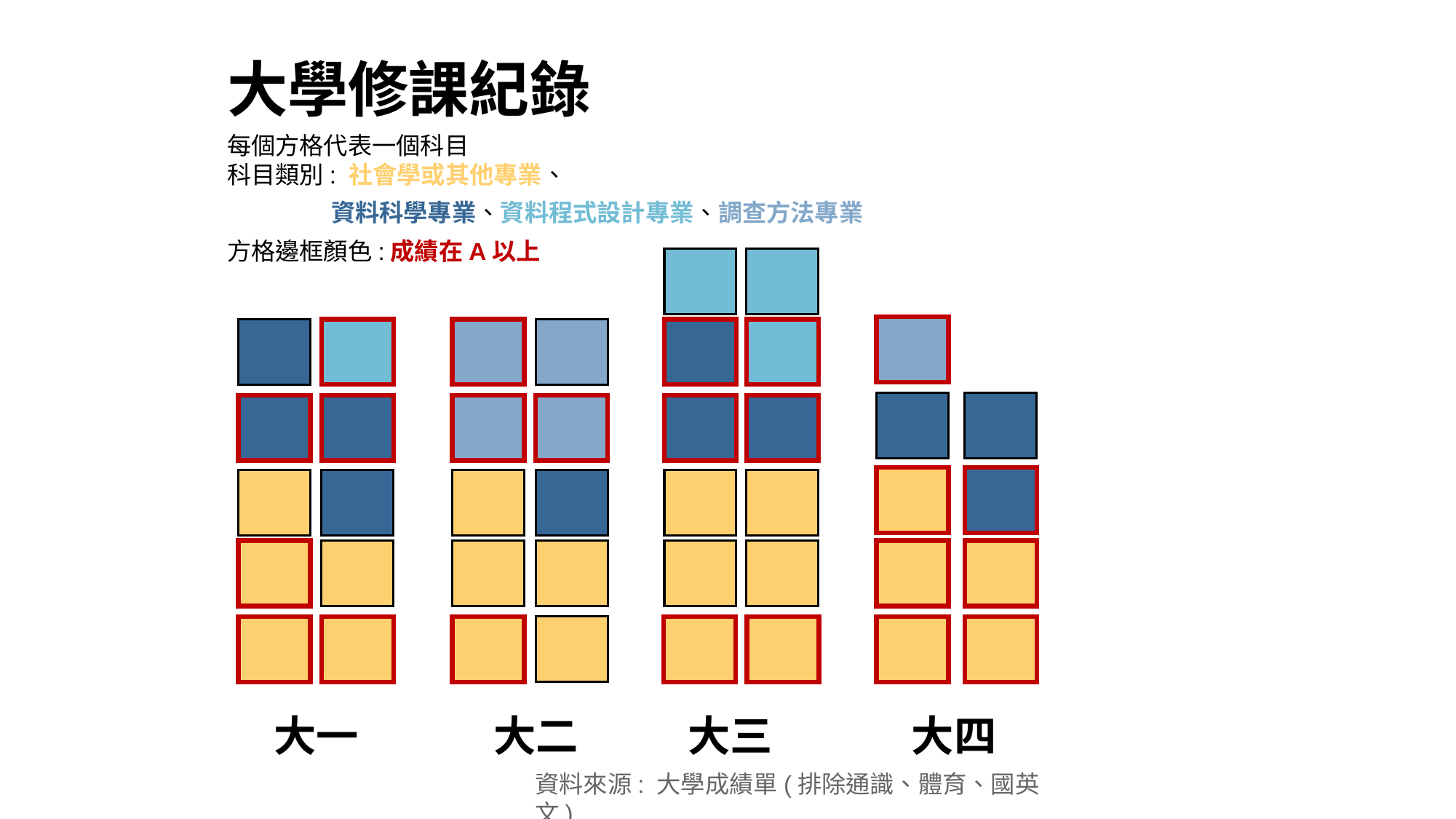

大學修課紀錄
每個方格代表一個科目
科目類別: 社會學或其他專業、
                  資料科學專業、資料程式設計專業、調查方法專業
方格邊框顏色:成績在A以上

大一
大二
大三
大四
資料來源: 大學成績單(排除通識、體育、國英文)